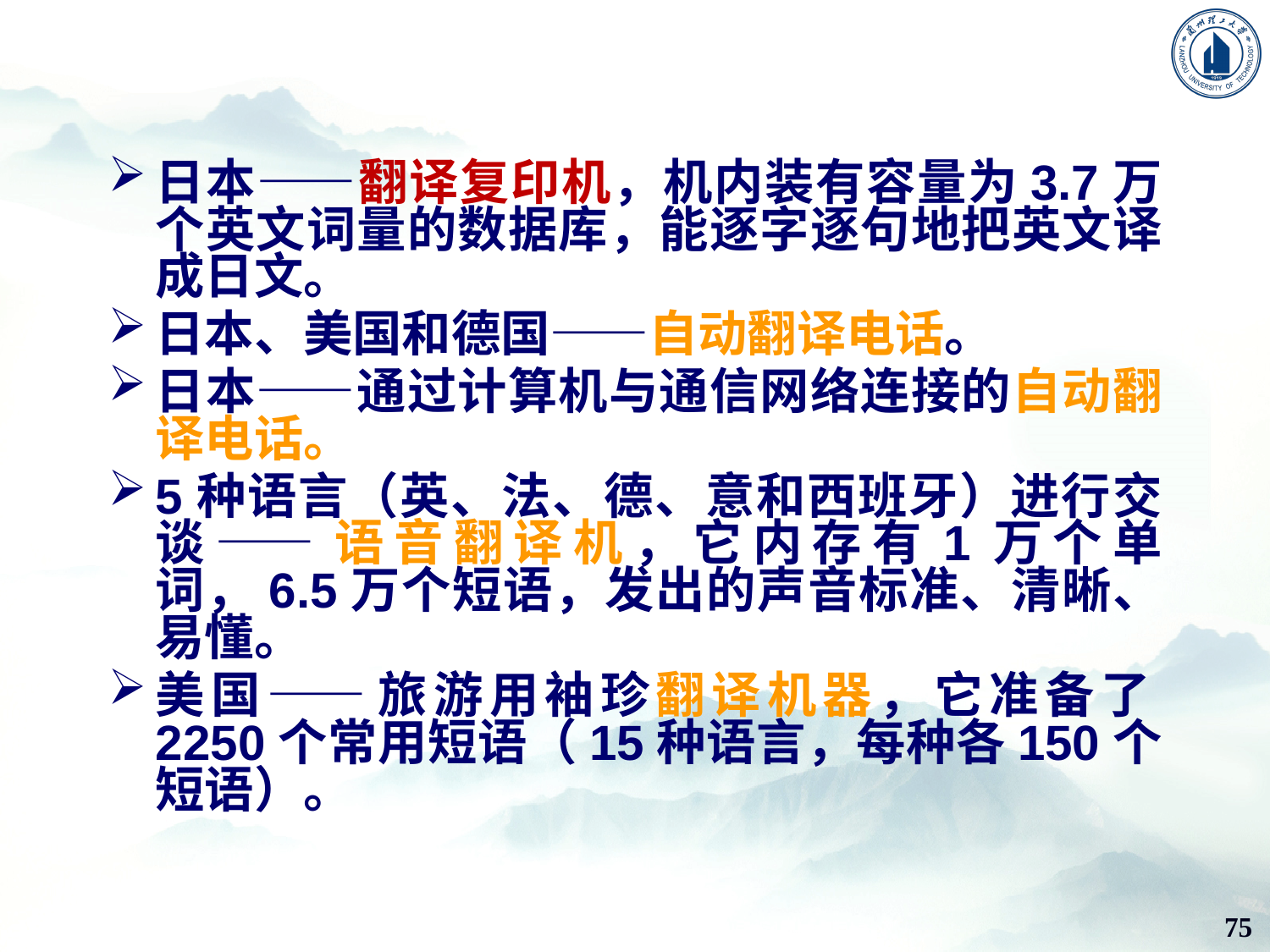

日本——翻译复印机，机内装有容量为3.7万个英文词量的数据库，能逐字逐句地把英文译成日文。
日本、美国和德国——自动翻译电话。
日本——通过计算机与通信网络连接的自动翻译电话。
5种语言（英、法、德、意和西班牙）进行交谈——语音翻译机，它内存有1万个单词，6.5万个短语，发出的声音标准、清晰、易懂。
美国——旅游用袖珍翻译机器，它准备了2250个常用短语（15种语言，每种各150个短语）。
75